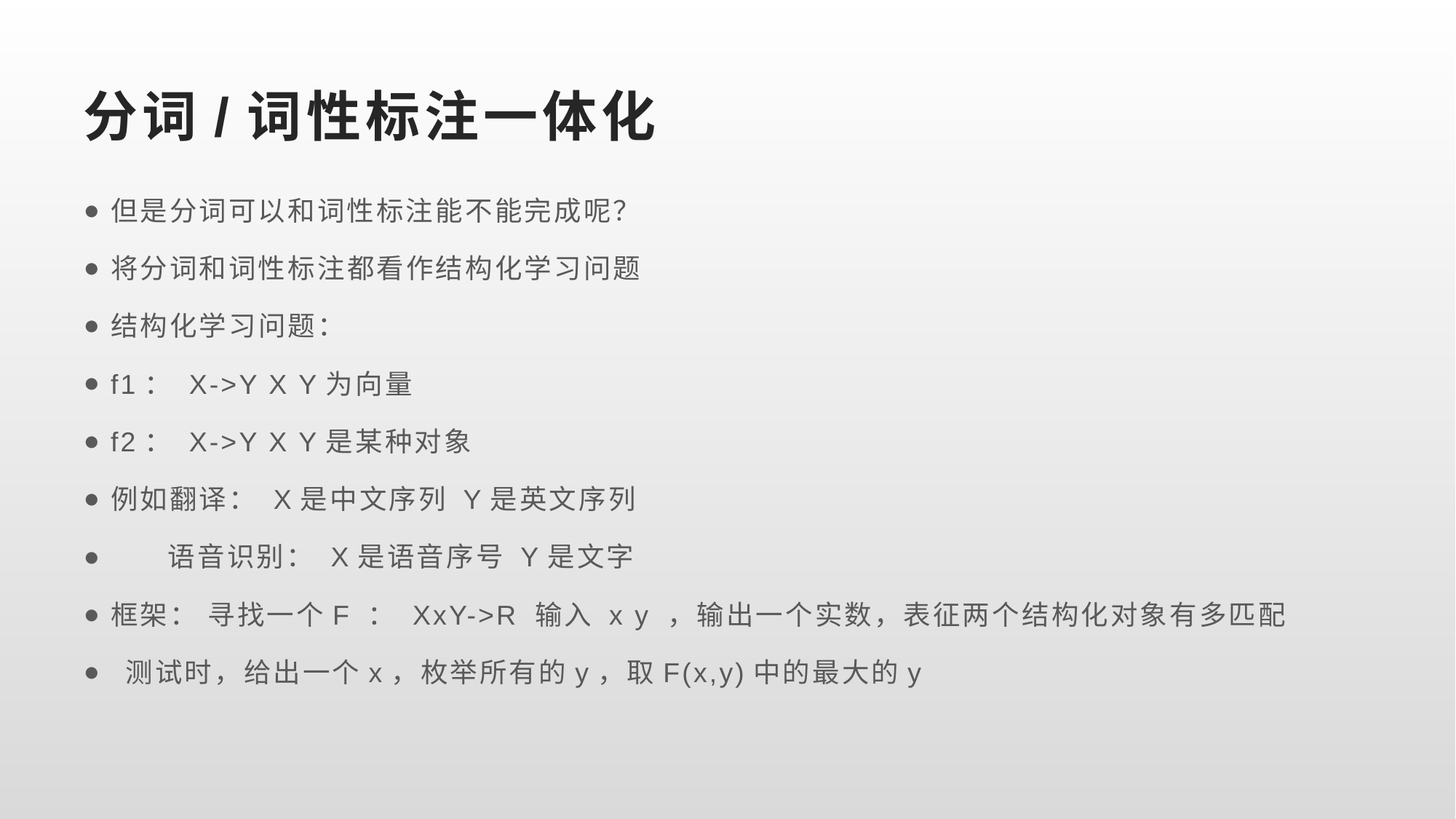

# 分词/词性标注一体化
但是分词可以和词性标注能不能完成呢？
将分词和词性标注都看作结构化学习问题
结构化学习问题：
f1： X->Y X Y为向量
f2： X->Y X Y是某种对象
例如翻译： X是中文序列 Y是英文序列
      语音识别： X是语音序号 Y是文字
框架： 寻找一个F ： XxY->R 输入 x y ，输出一个实数，表征两个结构化对象有多匹配
 测试时，给出一个x，枚举所有的y，取F(x,y)中的最大的y